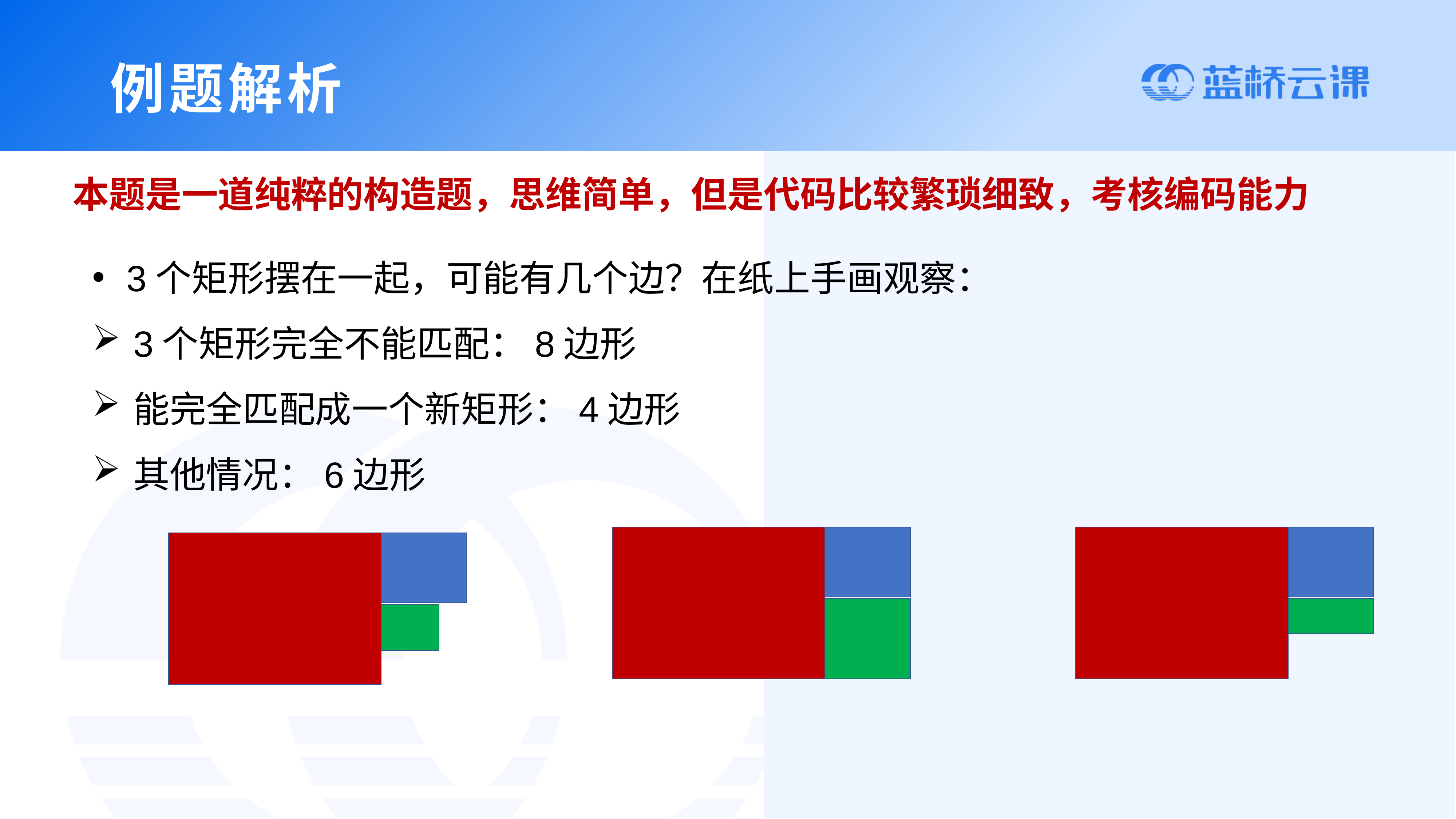

例题解析
本题是一道纯粹的构造题，思维简单，但是代码比较繁琐细致，考核编码能力
3个矩形摆在一起，可能有几个边？在纸上手画观察：
3个矩形完全不能匹配：8边形
能完全匹配成一个新矩形：4边形
其他情况：6边形